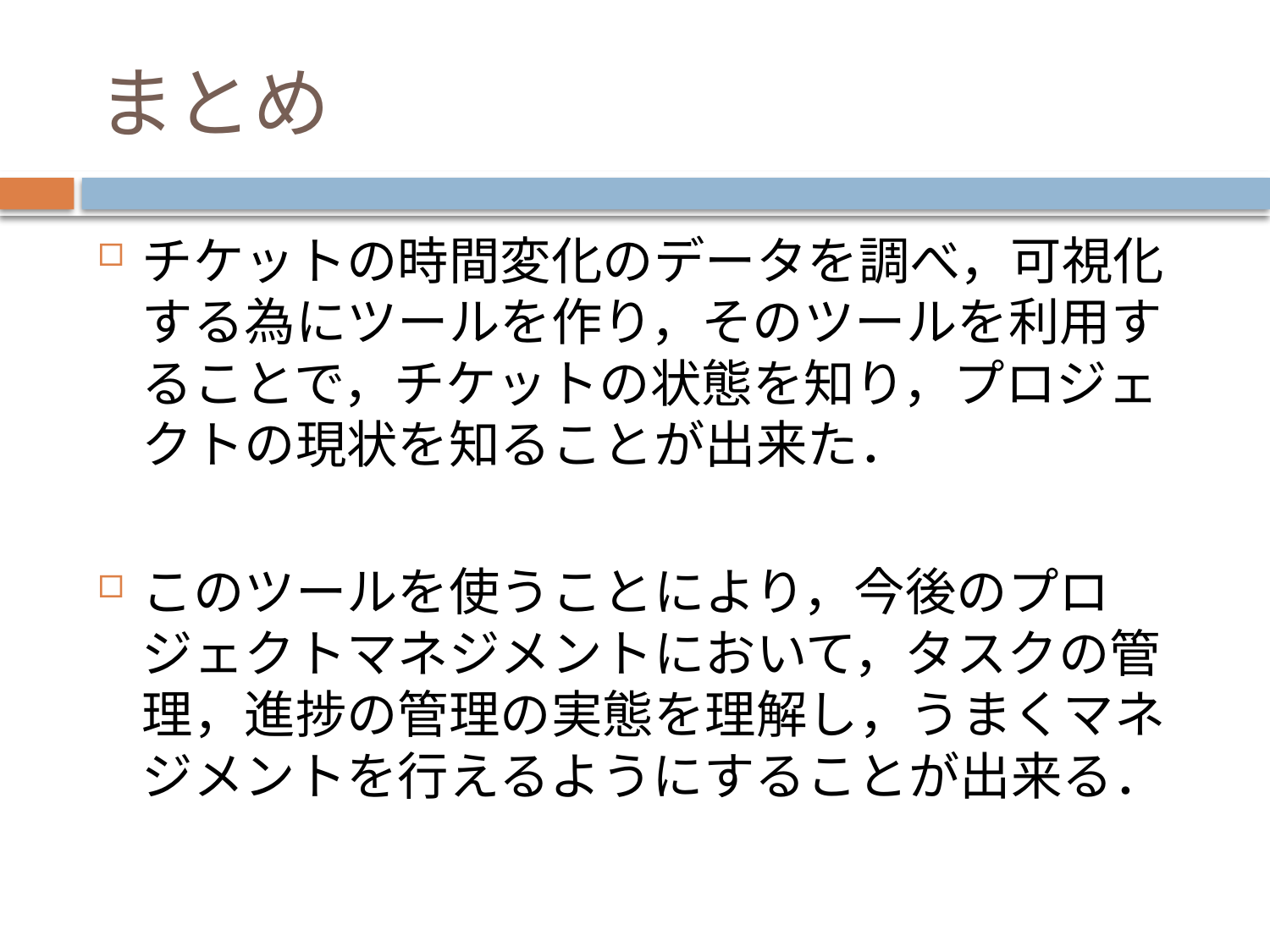

# まとめ
チケットの時間変化のデータを調べ，可視化する為にツールを作り，そのツールを利用することで，チケットの状態を知り，プロジェクトの現状を知ることが出来た．

このツールを使うことにより，今後のプロジェクトマネジメントにおいて，タスクの管理，進捗の管理の実態を理解し，うまくマネジメントを行えるようにすることが出来る．